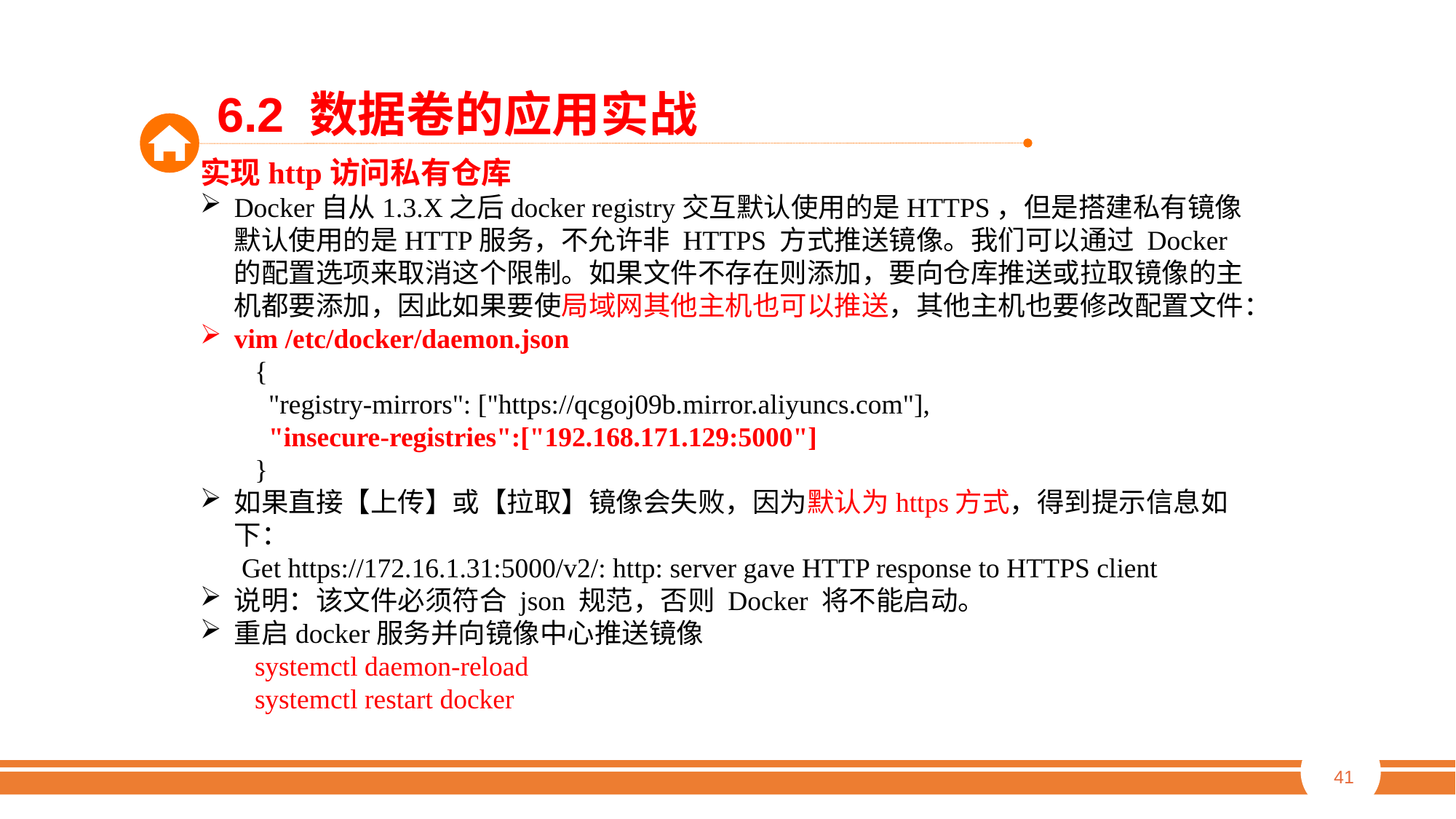

6.2 数据卷的应用实战
实现http访问私有仓库
Docker自从1.3.X之后docker registry交互默认使用的是HTTPS，但是搭建私有镜像默认使用的是HTTP服务，不允许非 HTTPS 方式推送镜像。我们可以通过 Docker 的配置选项来取消这个限制。如果文件不存在则添加，要向仓库推送或拉取镜像的主机都要添加，因此如果要使局域网其他主机也可以推送，其他主机也要修改配置文件：
vim /etc/docker/daemon.json
{
  "registry-mirrors": ["https://qcgoj09b.mirror.aliyuncs.com"],
  "insecure-registries":["192.168.171.129:5000"]
}
如果直接【上传】或【拉取】镜像会失败，因为默认为https方式，得到提示信息如下：
      Get https://172.16.1.31:5000/v2/: http: server gave HTTP response to HTTPS client
说明：该文件必须符合 json 规范，否则 Docker 将不能启动。
重启docker服务并向镜像中心推送镜像
systemctl daemon-reload
systemctl restart docker

41